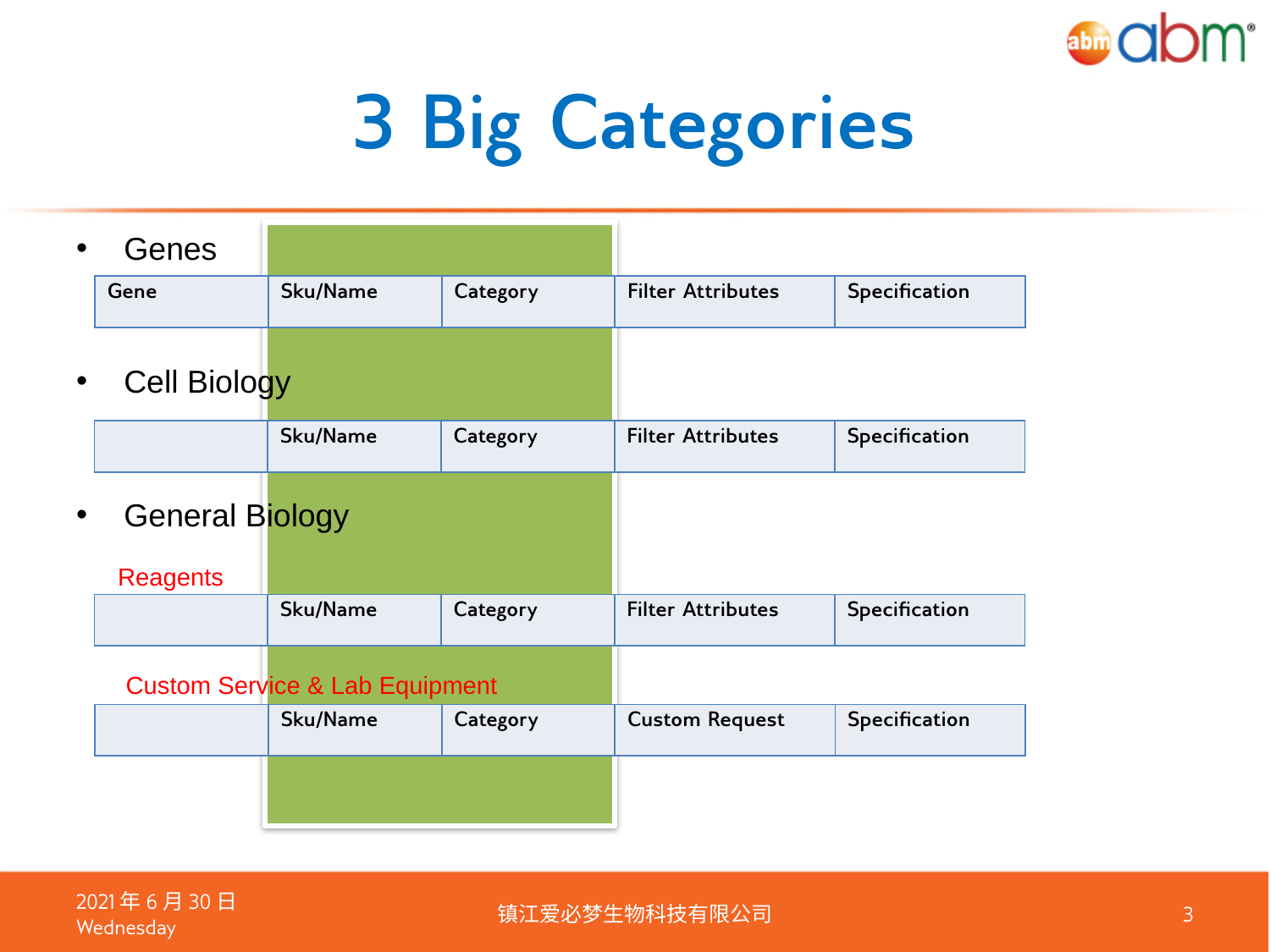

# 3 Big Categories
Genes

Cell Biology

General Biology

| Gene | Sku/Name | Category | Filter Attributes | Specification |
| --- | --- | --- | --- | --- |
|  | Sku/Name | Category | Filter Attributes | Specification |
| --- | --- | --- | --- | --- |
Reagents
|  | Sku/Name | Category | Filter Attributes | Specification |
| --- | --- | --- | --- | --- |
Custom Service & Lab Equipment
|  | Sku/Name | Category | Custom Request | Specification |
| --- | --- | --- | --- | --- |
2021年6月30日 Wednesday
镇江爱必梦生物科技有限公司
3